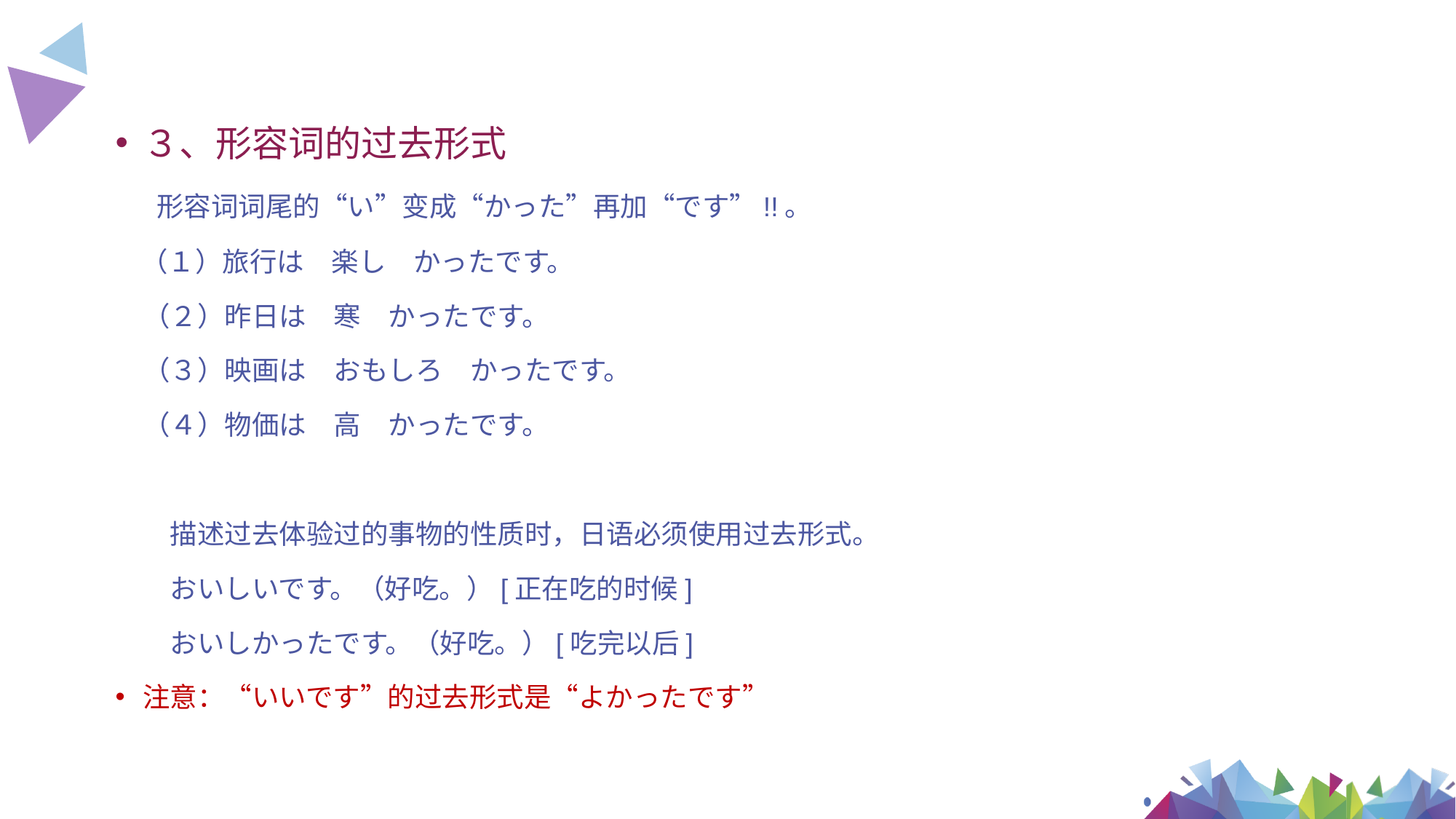

３、形容词的过去形式
     形容词词尾的“い”变成“かった”再加“です”!!。
   （１）旅行は　楽し　かったです。
　（２）昨日は　寒　かったです。
　（３）映画は　おもしろ　かったです。
　（４）物価は　高　かったです。

　　描述过去体验过的事物的性质时，日语必须使用过去形式。
　　おいしいです。（好吃。）[正在吃的时候]
　　おいしかったです。（好吃。）[吃完以后]
注意：“いいです”的过去形式是“よかったです”